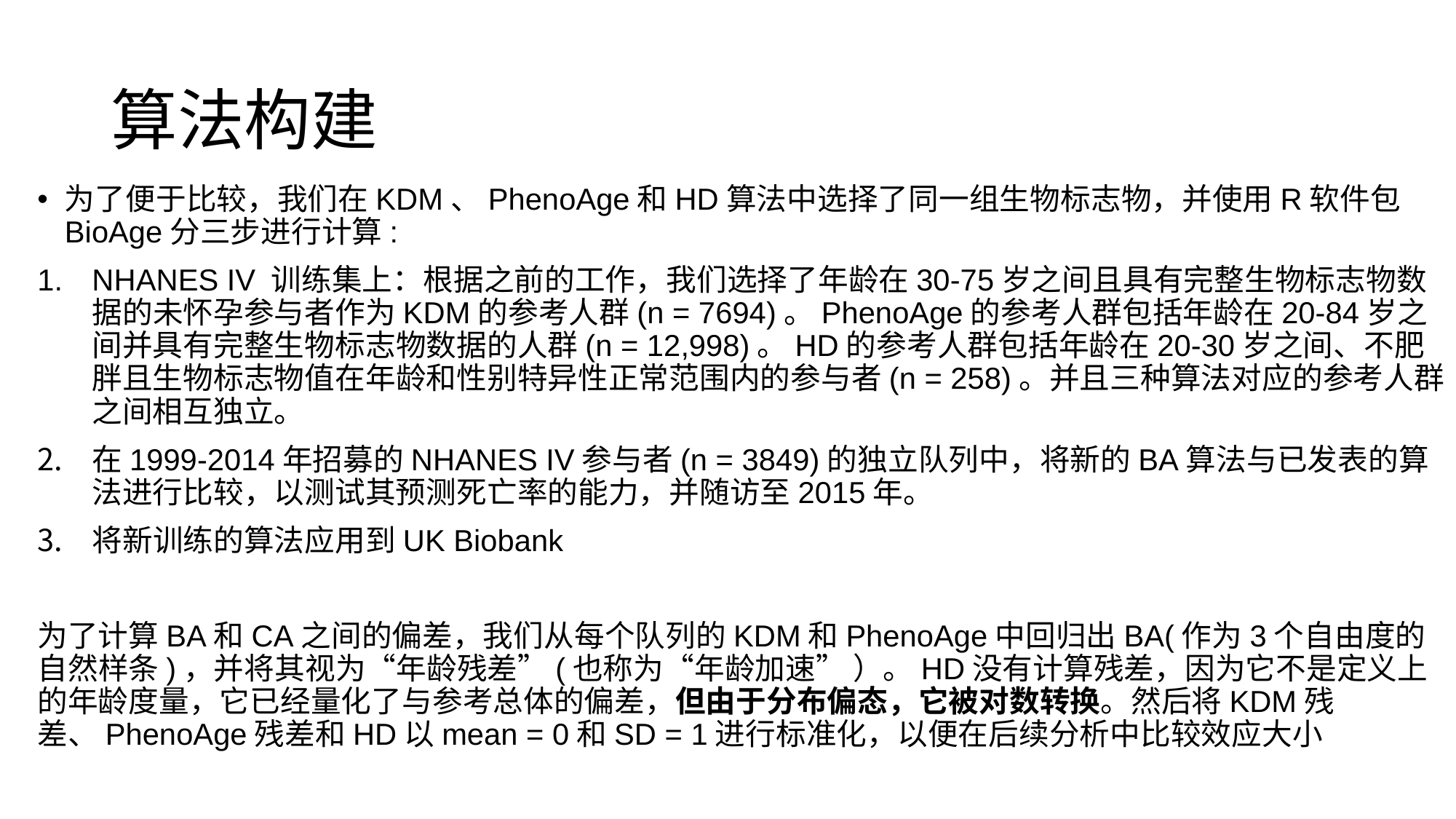

# 算法构建
为了便于比较，我们在KDM、PhenoAge和HD算法中选择了同一组生物标志物，并使用R软件包BioAge分三步进行计算:
NHANES IV 训练集上：根据之前的工作，我们选择了年龄在30-75岁之间且具有完整生物标志物数据的未怀孕参与者作为KDM的参考人群(n = 7694)。PhenoAge的参考人群包括年龄在20-84岁之间并具有完整生物标志物数据的人群(n = 12,998)。HD的参考人群包括年龄在20-30岁之间、不肥胖且生物标志物值在年龄和性别特异性正常范围内的参与者(n = 258)。并且三种算法对应的参考人群之间相互独立。
在1999-2014年招募的NHANES IV参与者(n = 3849)的独立队列中，将新的BA算法与已发表的算法进行比较，以测试其预测死亡率的能力，并随访至2015年。
将新训练的算法应用到UK Biobank

为了计算BA和CA之间的偏差，我们从每个队列的KDM和PhenoAge中回归出BA(作为3个自由度的自然样条)，并将其视为“年龄残差”(也称为“年龄加速” ）。HD没有计算残差，因为它不是定义上的年龄度量，它已经量化了与参考总体的偏差，但由于分布偏态，它被对数转换。然后将KDM残差、PhenoAge残差和HD以mean = 0和SD = 1进行标准化，以便在后续分析中比较效应大小